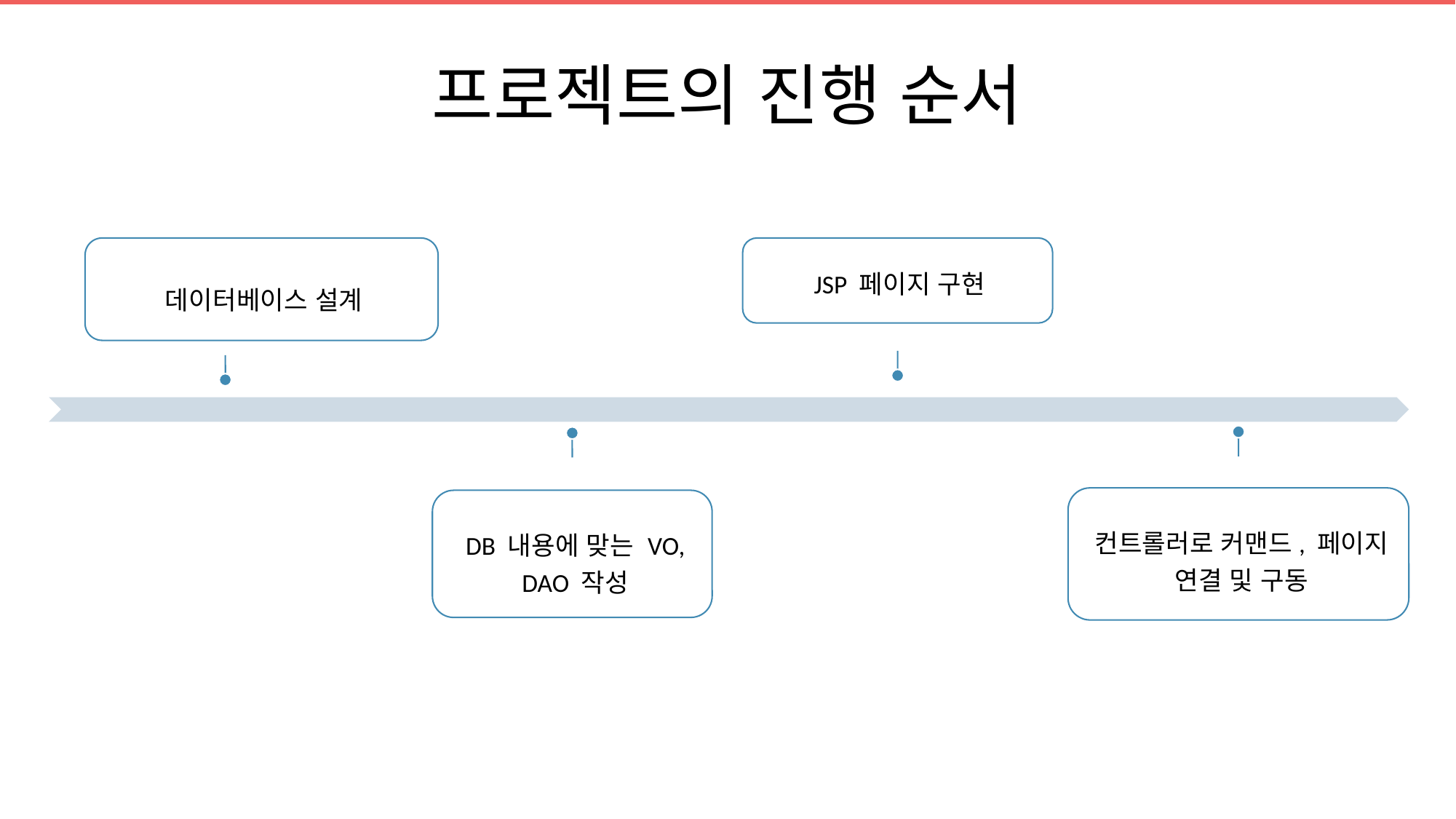

# 프로젝트의 진행 순서
데이터베이스 설계
DB 내용에 맞는 VO, DAO 작성
JSP 페이지 구현
컨트롤러로 커맨드, 페이지 연결 및 구동